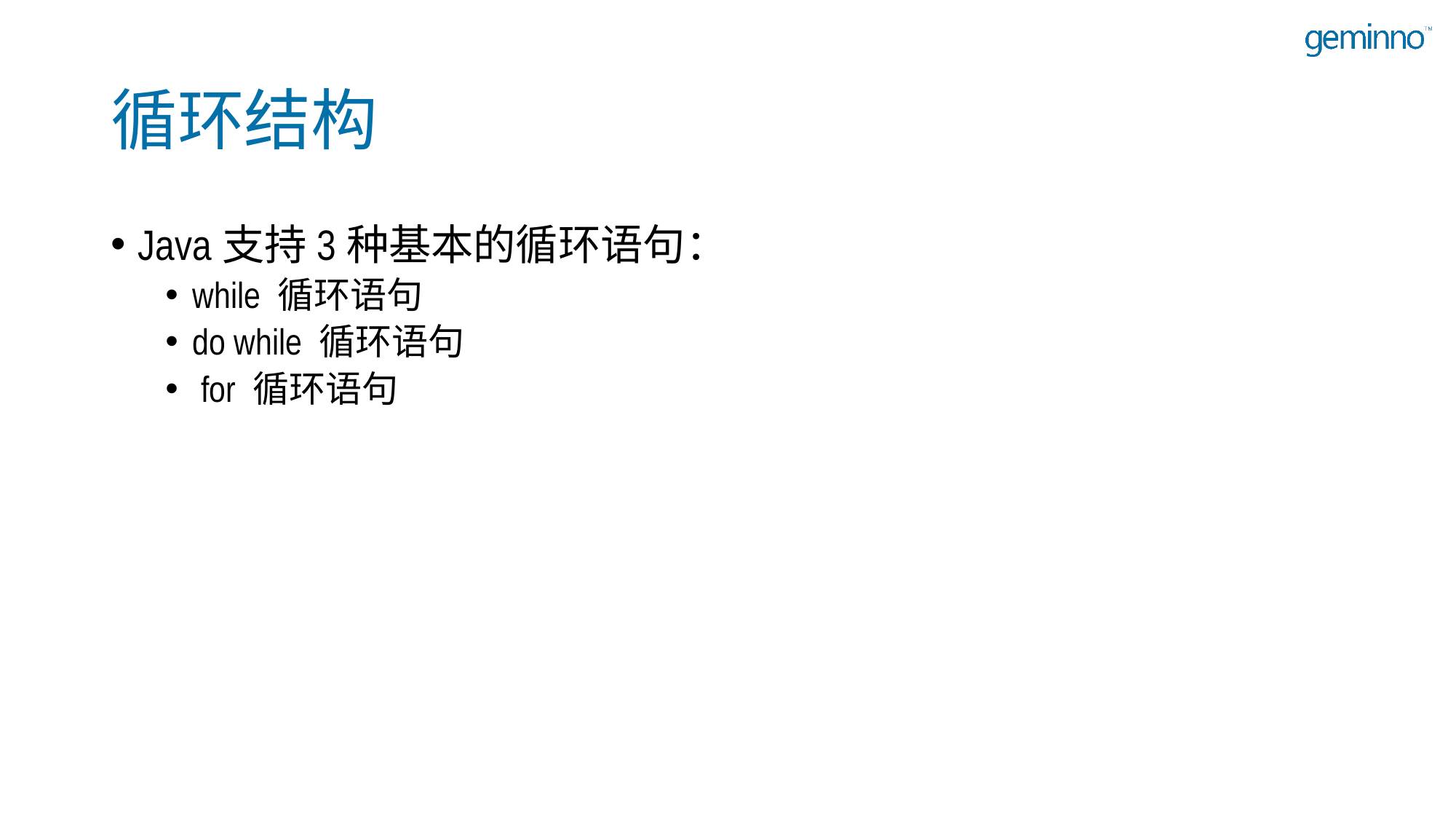

# 循环结构
Java支持3种基本的循环语句：
while 循环语句
do while 循环语句
 for 循环语句